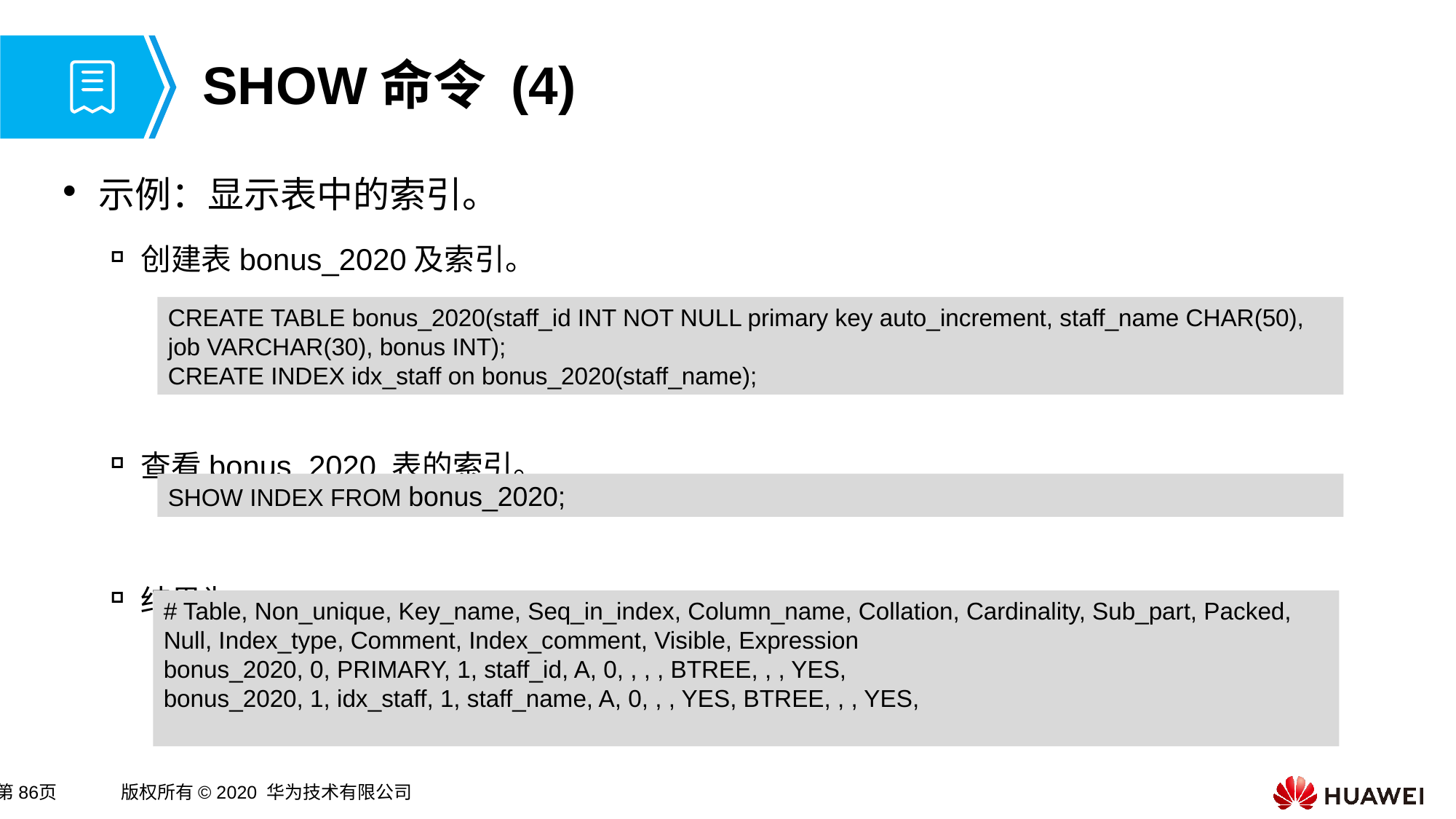

# SHOW命令 (4)
示例：显示表中的索引。
创建表bonus_2020及索引。

查看bonus_2020 表的索引。

结果为：

CREATE TABLE bonus_2020(staff_id INT NOT NULL primary key auto_increment, staff_name CHAR(50), job VARCHAR(30), bonus INT);
CREATE INDEX idx_staff on bonus_2020(staff_name);
SHOW INDEX FROM bonus_2020;
# Table, Non_unique, Key_name, Seq_in_index, Column_name, Collation, Cardinality, Sub_part, Packed, Null, Index_type, Comment, Index_comment, Visible, Expression
bonus_2020, 0, PRIMARY, 1, staff_id, A, 0, , , , BTREE, , , YES,
bonus_2020, 1, idx_staff, 1, staff_name, A, 0, , , YES, BTREE, , , YES,